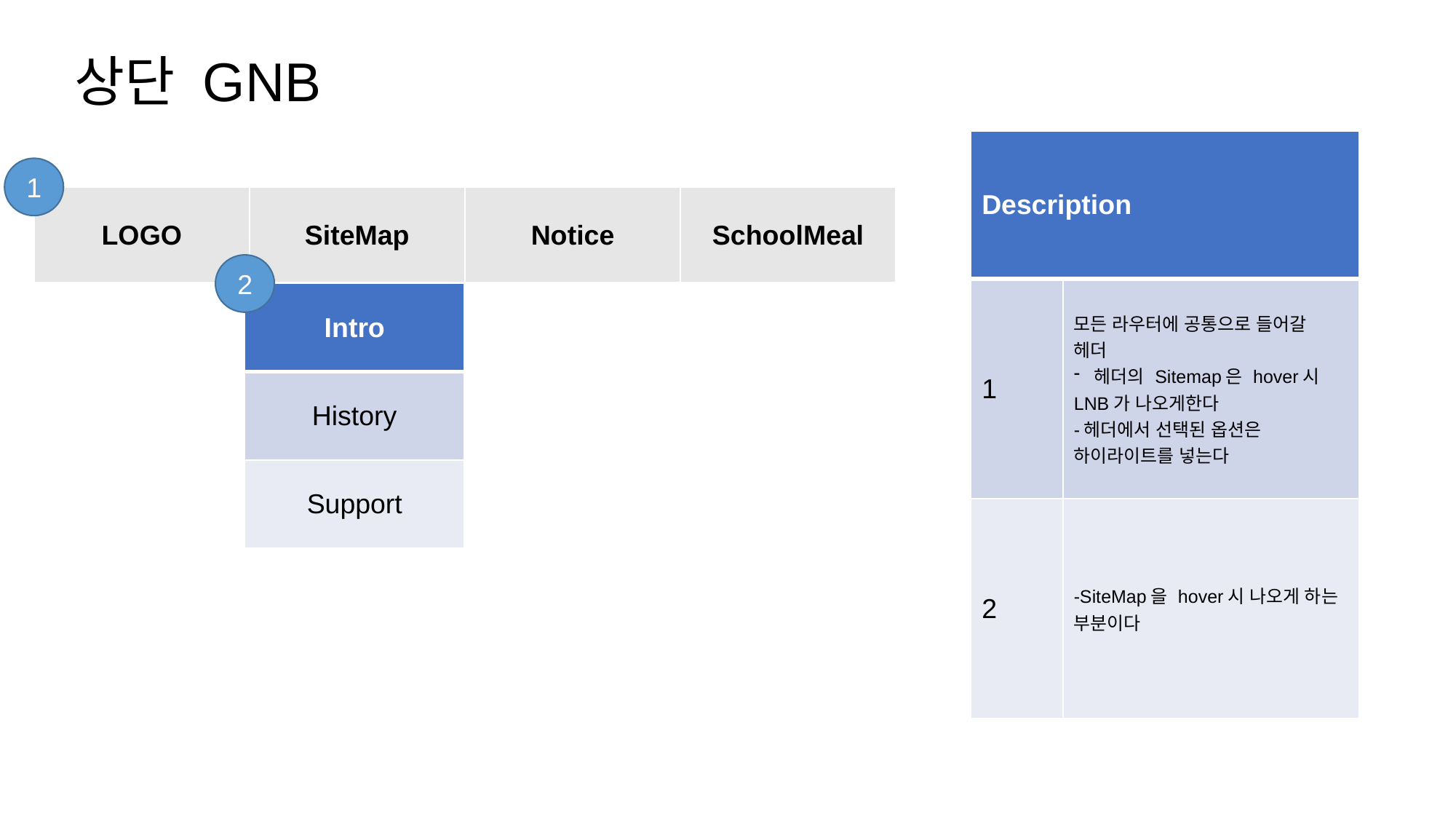

상단 GNB
| Description |  |
| --- | --- |
| 1 | 모든 라우터에 공통으로 들어갈 헤더 헤더의 Sitemap은 hover시 LNB가 나오게한다 -헤더에서 선택된 옵션은 하이라이트를 넣는다 |
| 2 | -SiteMap을 hover시 나오게 하는 부분이다 |
1
| LOGO | SiteMap | Notice | SchoolMeal |
| --- | --- | --- | --- |
2
| Intro |
| --- |
| History |
| Support |